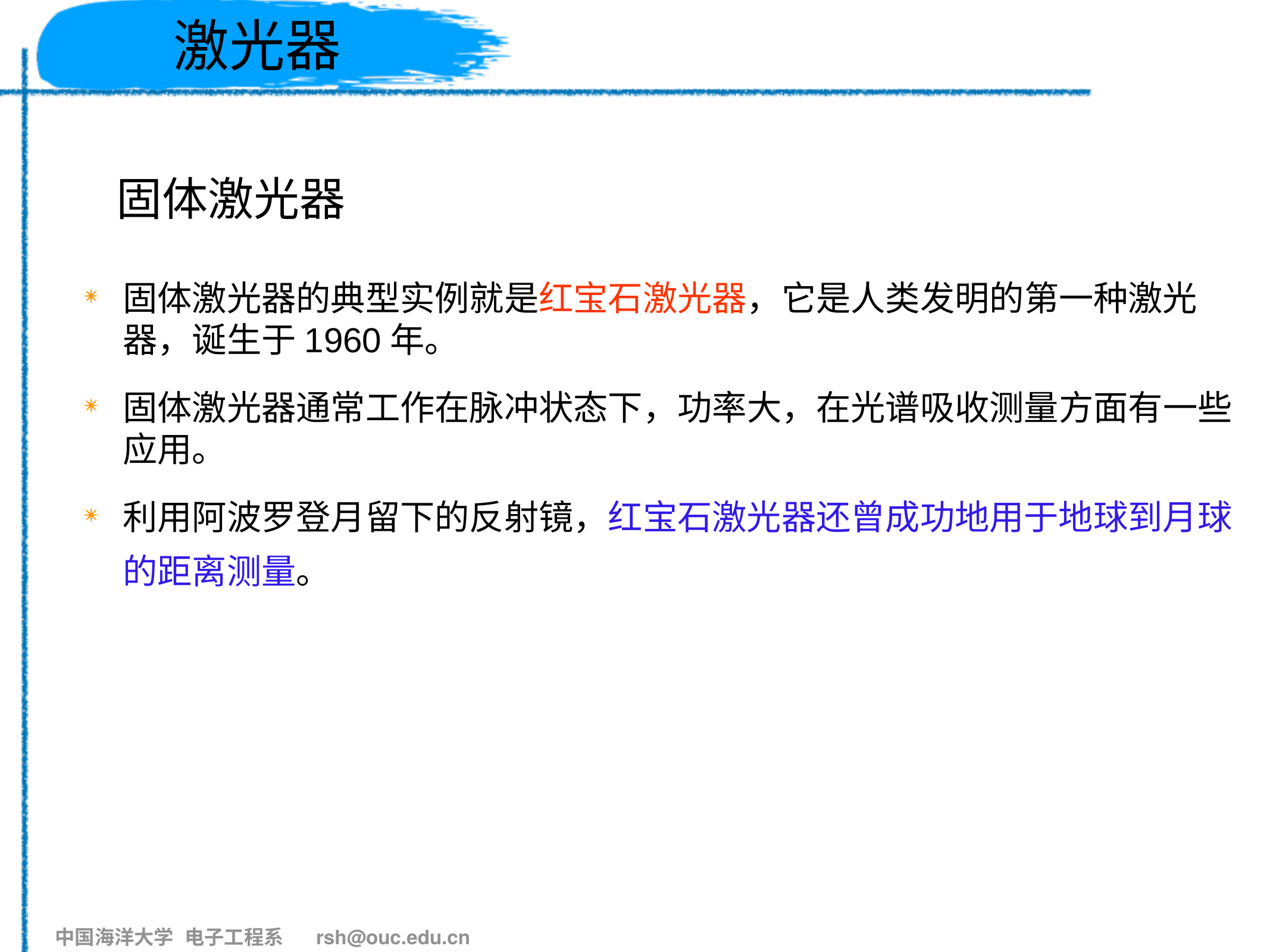

# 激光器
固体激光器
固体激光器的典型实例就是红宝石激光器，它是人类发明的第一种激光器，诞生于1960年。
固体激光器通常工作在脉冲状态下，功率大，在光谱吸收测量方面有一些应用。
利用阿波罗登月留下的反射镜，红宝石激光器还曾成功地用于地球到月球的距离测量。